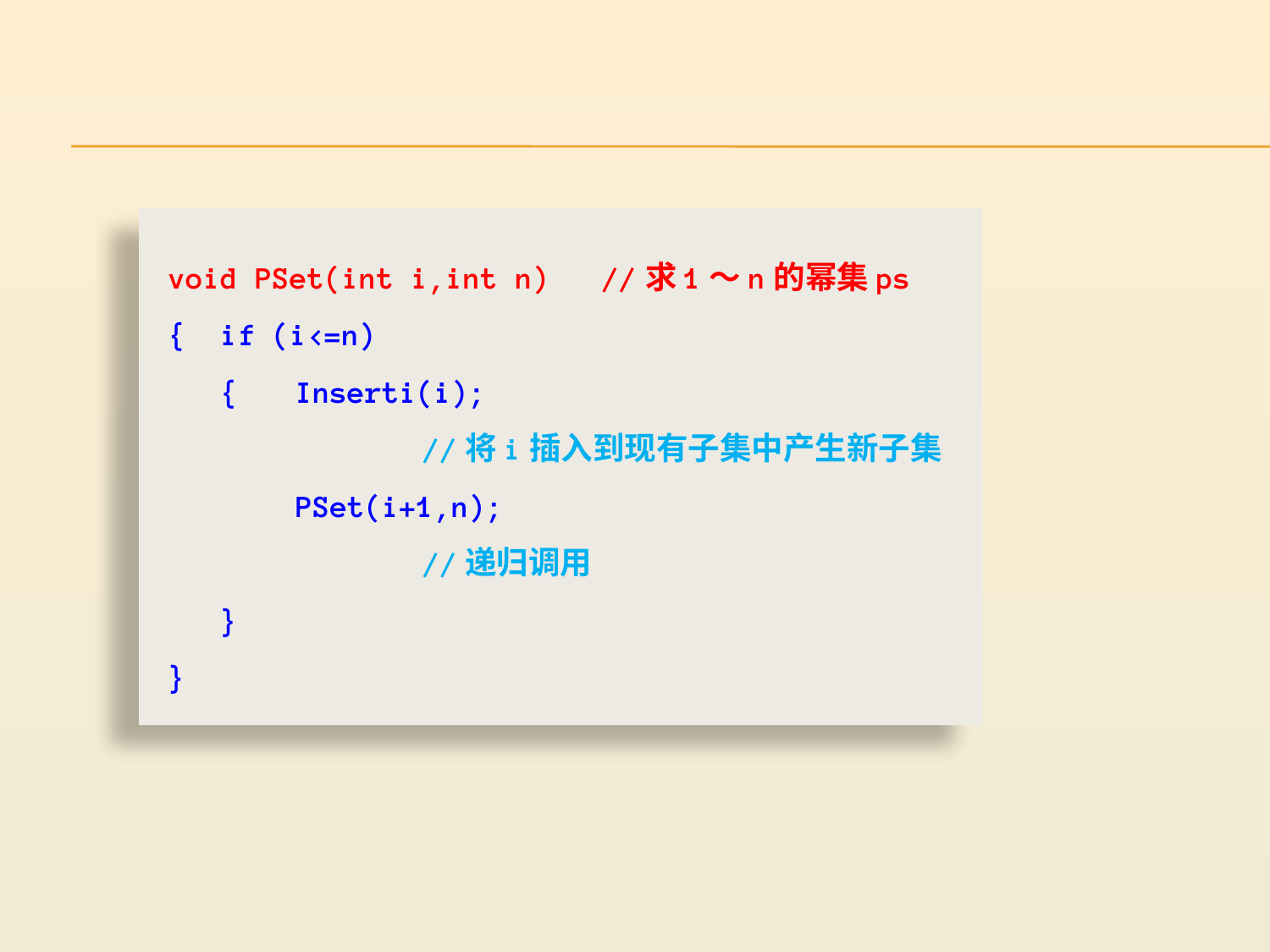

void PSet(int i,int n)   //求1～n的幂集ps
{  if (i<=n)
   {	Inserti(i);
		//将i插入到现有子集中产生新子集
	PSet(i+1,n);						//递归调用
   }
}